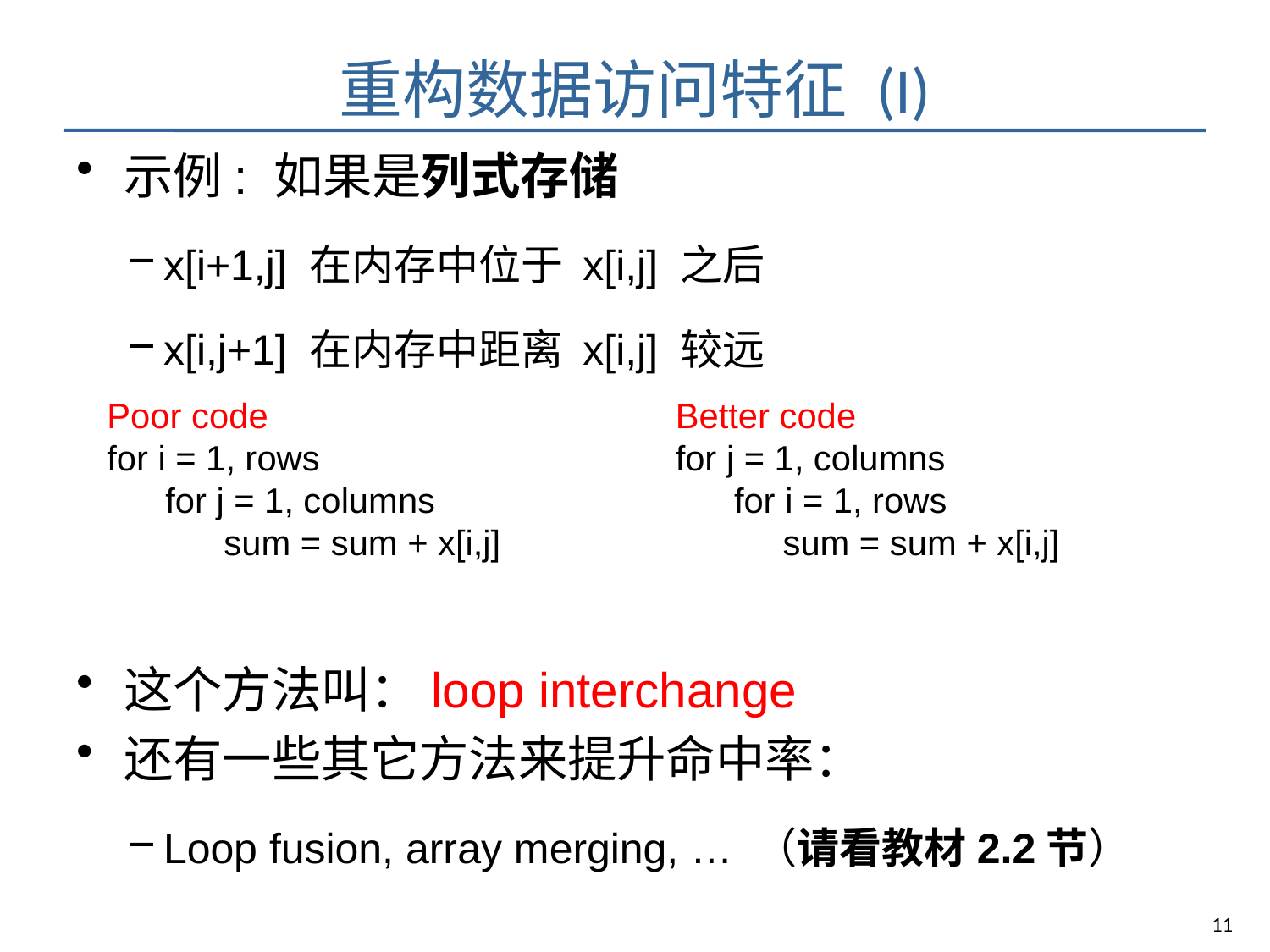

# 重构数据访问特征 (I)
示例: 如果是列式存储
x[i+1,j] 在内存中位于 x[i,j] 之后
x[i,j+1] 在内存中距离 x[i,j] 较远

这个方法叫：loop interchange
还有一些其它方法来提升命中率：
Loop fusion, array merging, … （请看教材2.2节）
Poor code
for i = 1, rows
      for j = 1, columns
            sum = sum + x[i,j]
Better code
for j = 1, columns
      for i = 1, rows
           sum = sum + x[i,j]
11